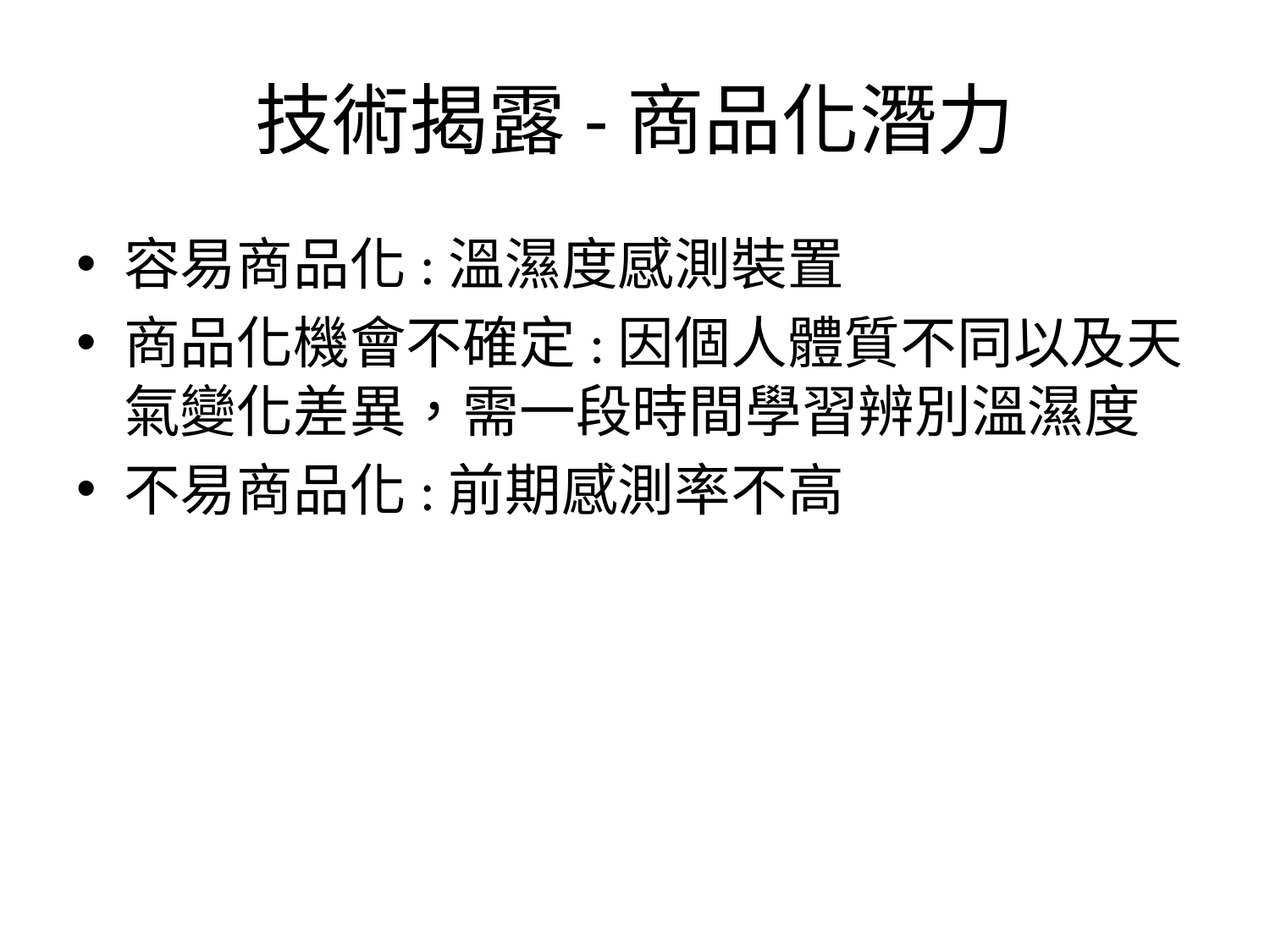

# 技術揭露-商品化潛力
容易商品化:溫濕度感測裝置
商品化機會不確定:因個人體質不同以及天氣變化差異，需一段時間學習辨別溫濕度
不易商品化:前期感測率不高